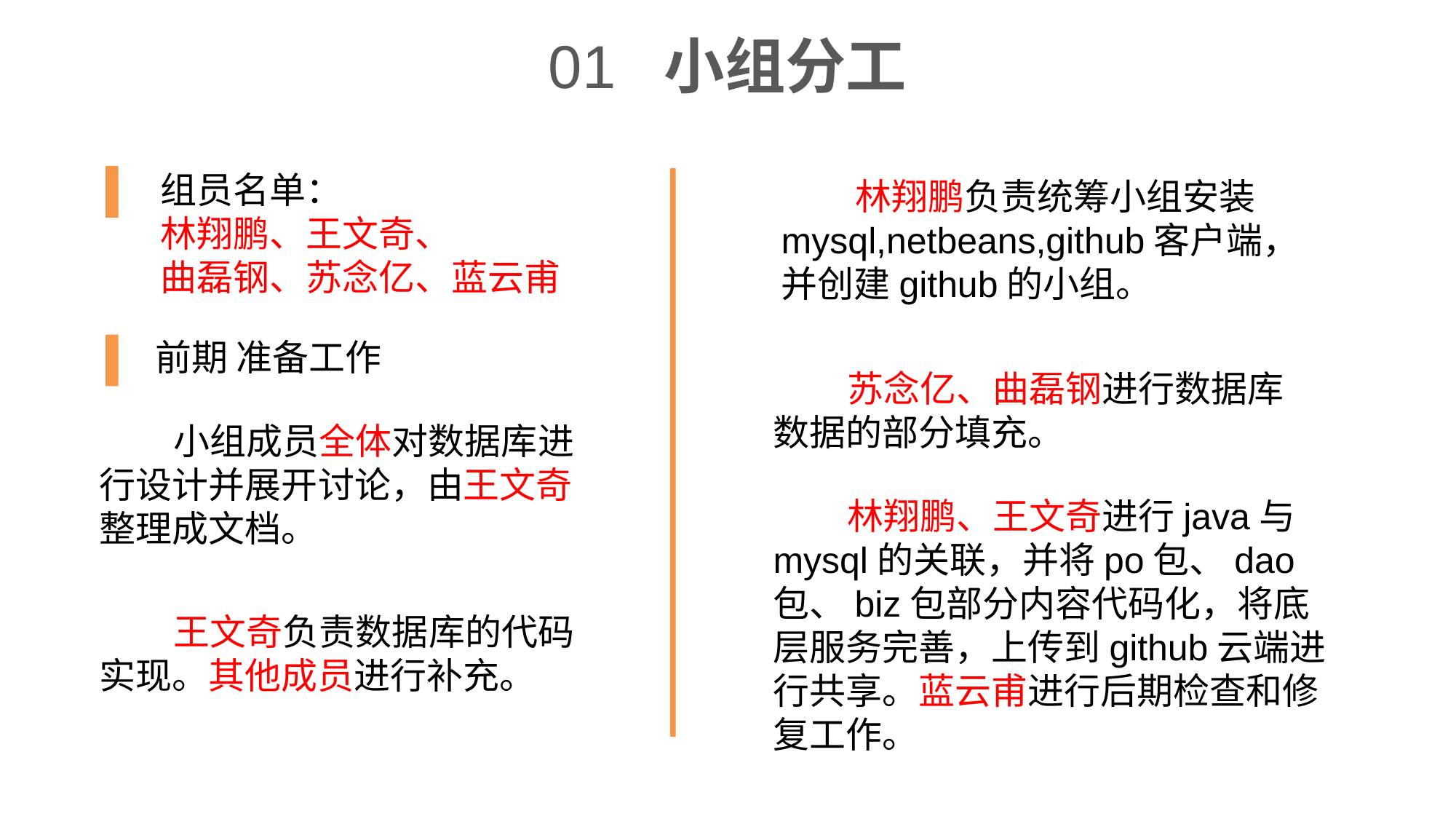

01  小组分工
        组员名单：
        林翔鹏、王文奇、
        曲磊钢、苏念亿、蓝云甫

        林翔鹏负责统筹小组安装mysql,netbeans,github客户端，并创建github的小组。
前期 准备工作

        苏念亿、曲磊钢进行数据库数据的部分填充。
        小组成员全体对数据库进行设计并展开讨论，由王文奇整理成文档。
        林翔鹏、王文奇进行java与mysql的关联，并将po包、dao包、biz包部分内容代码化，将底层服务完善，上传到github云端进行共享。蓝云甫进行后期检查和修复工作。
        王文奇负责数据库的代码实现。其他成员进行补充。